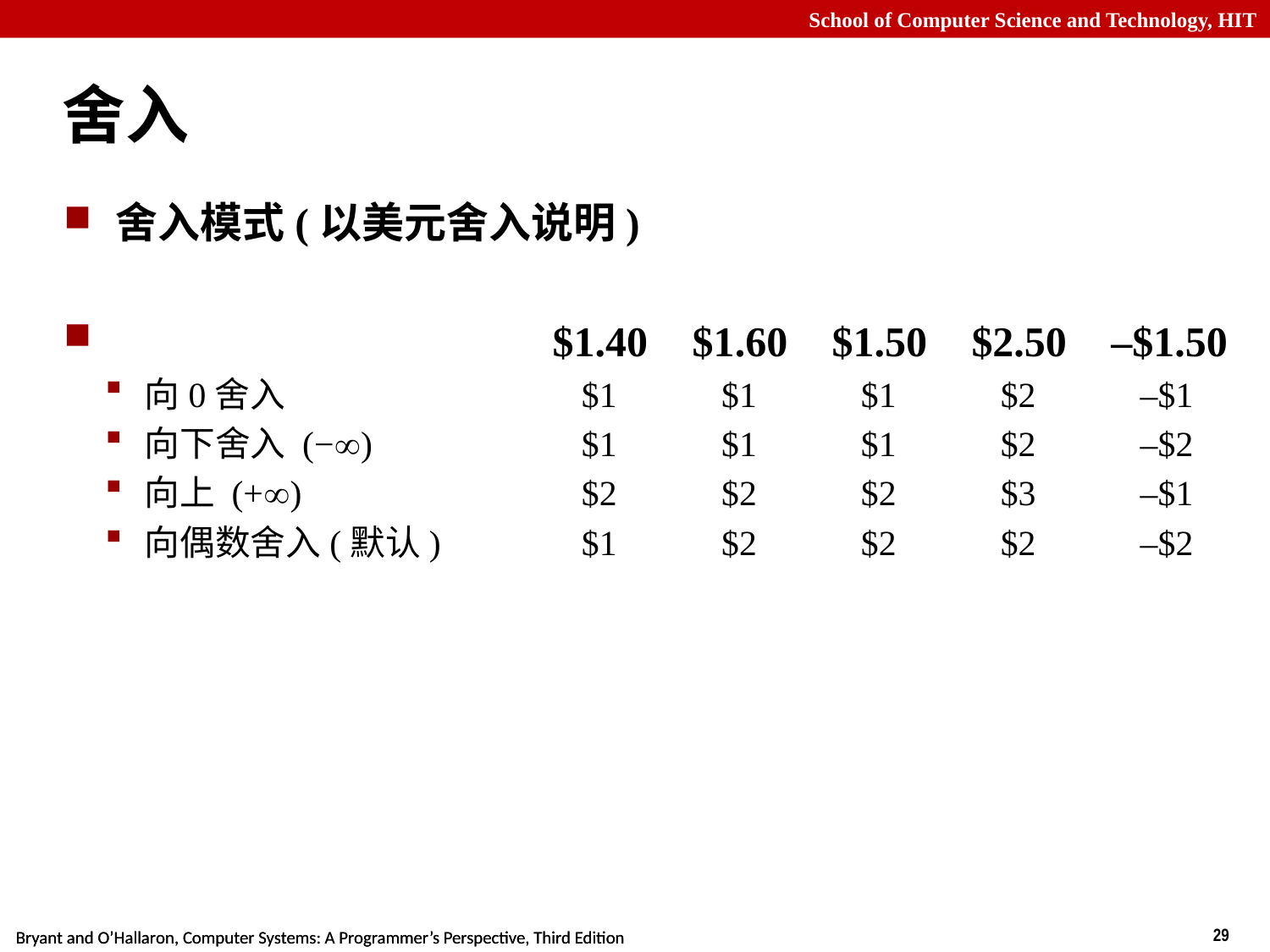

# 舍入
舍入模式(以美元舍入说明)

	$1.40	$1.60	$1.50	$2.50	–$1.50
向0舍入	$1	$1	$1	$2	–$1
向下舍入 (−∞)	$1	$1	$1	$2	–$2
向上 (+∞) 	$2	$2	$2	$3	–$1
向偶数舍入(默认)	$1	$2	$2	$2	–$2